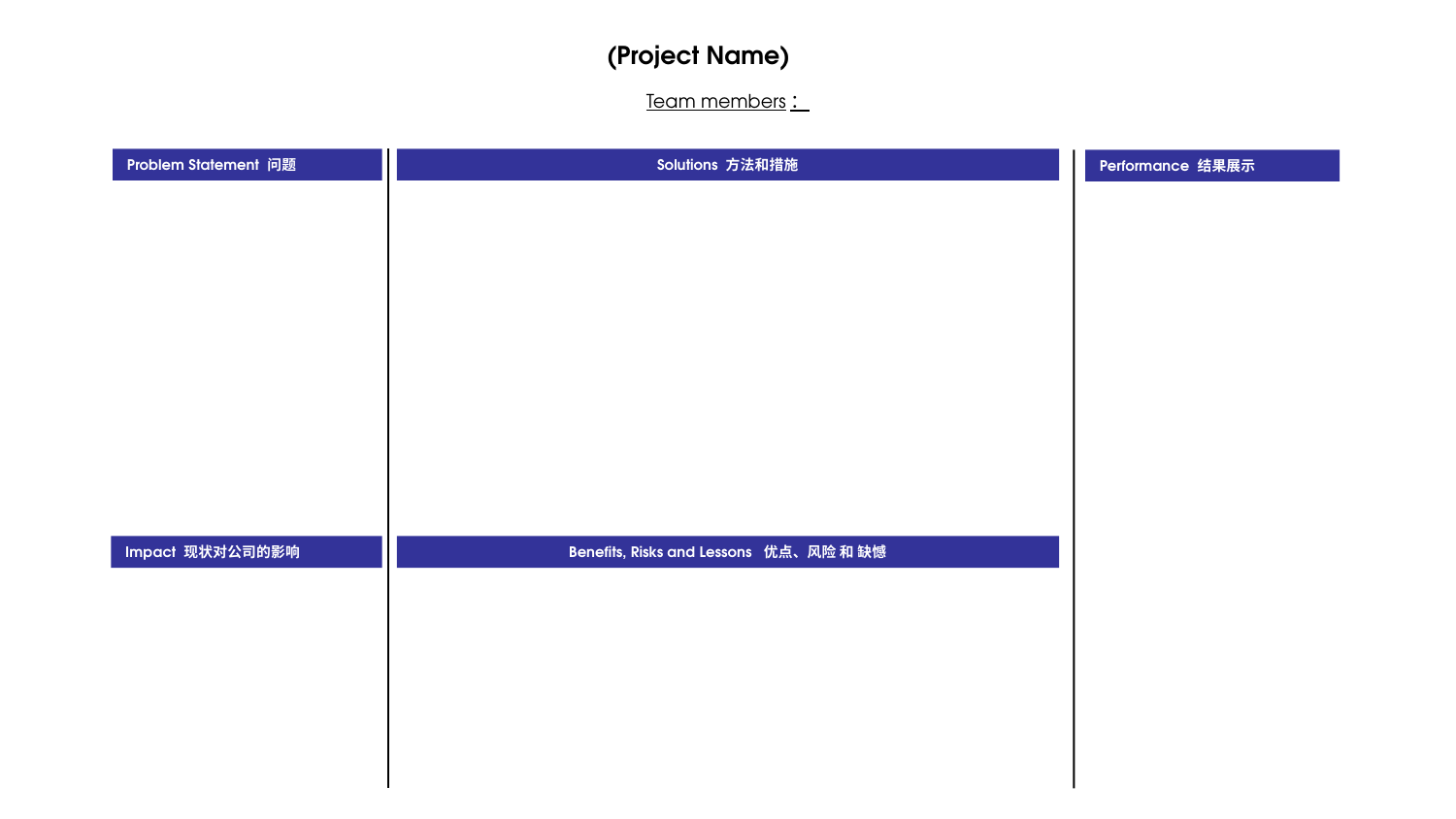

(Project Name)
Team members：

Problem Statement 问题

Solutions 方法和措施

Performance 结果展示
Impact 现状对公司的影响
Benefits, Risks and Lessons  优点、风险 和 缺憾